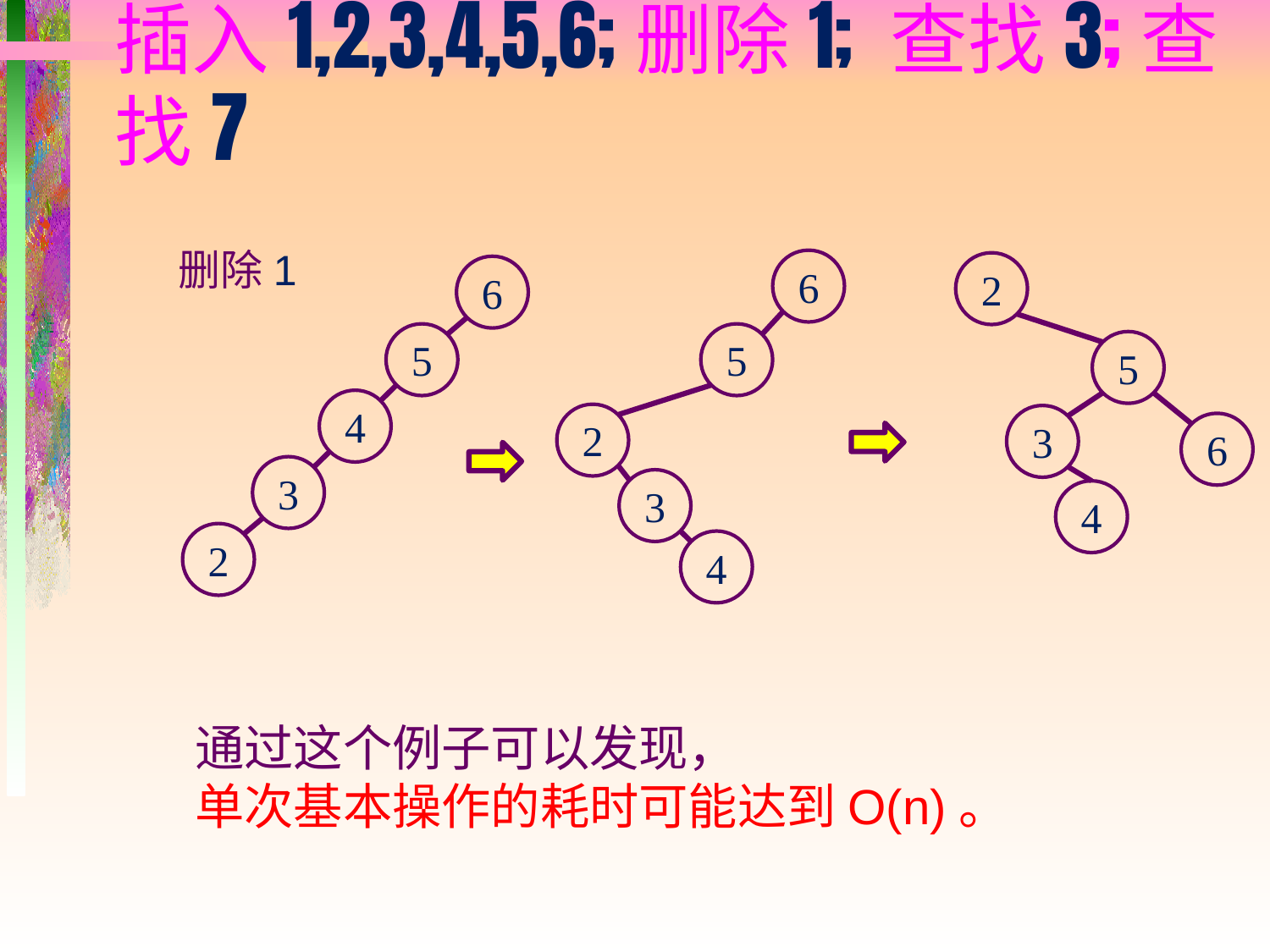

# 插入1,2,3,4,5,6;删除1; 查找3;查找7
删除1
6
5
2
3
4
2
5
3
6
4
6
5
4
3
2

通过这个例子可以发现，
单次基本操作的耗时可能达到O(n)。